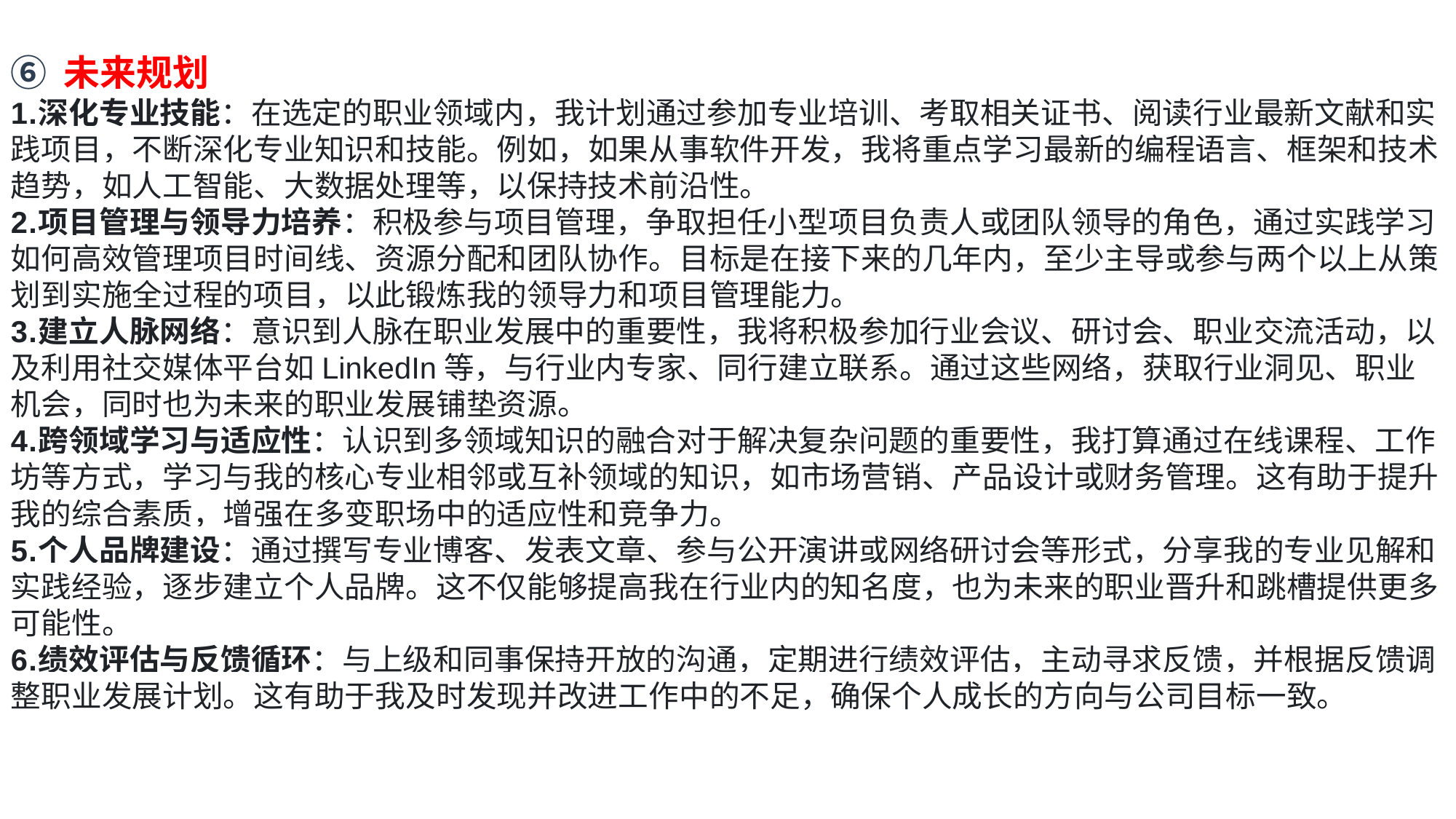

⑥ 未来规划
深化专业技能：在选定的职业领域内，我计划通过参加专业培训、考取相关证书、阅读行业最新文献和实践项目，不断深化专业知识和技能。例如，如果从事软件开发，我将重点学习最新的编程语言、框架和技术趋势，如人工智能、大数据处理等，以保持技术前沿性。
项目管理与领导力培养：积极参与项目管理，争取担任小型项目负责人或团队领导的角色，通过实践学习如何高效管理项目时间线、资源分配和团队协作。目标是在接下来的几年内，至少主导或参与两个以上从策划到实施全过程的项目，以此锻炼我的领导力和项目管理能力。
建立人脉网络：意识到人脉在职业发展中的重要性，我将积极参加行业会议、研讨会、职业交流活动，以及利用社交媒体平台如LinkedIn等，与行业内专家、同行建立联系。通过这些网络，获取行业洞见、职业机会，同时也为未来的职业发展铺垫资源。
跨领域学习与适应性：认识到多领域知识的融合对于解决复杂问题的重要性，我打算通过在线课程、工作坊等方式，学习与我的核心专业相邻或互补领域的知识，如市场营销、产品设计或财务管理。这有助于提升我的综合素质，增强在多变职场中的适应性和竞争力。
个人品牌建设：通过撰写专业博客、发表文章、参与公开演讲或网络研讨会等形式，分享我的专业见解和实践经验，逐步建立个人品牌。这不仅能够提高我在行业内的知名度，也为未来的职业晋升和跳槽提供更多可能性。
绩效评估与反馈循环：与上级和同事保持开放的沟通，定期进行绩效评估，主动寻求反馈，并根据反馈调整职业发展计划。这有助于我及时发现并改进工作中的不足，确保个人成长的方向与公司目标一致。